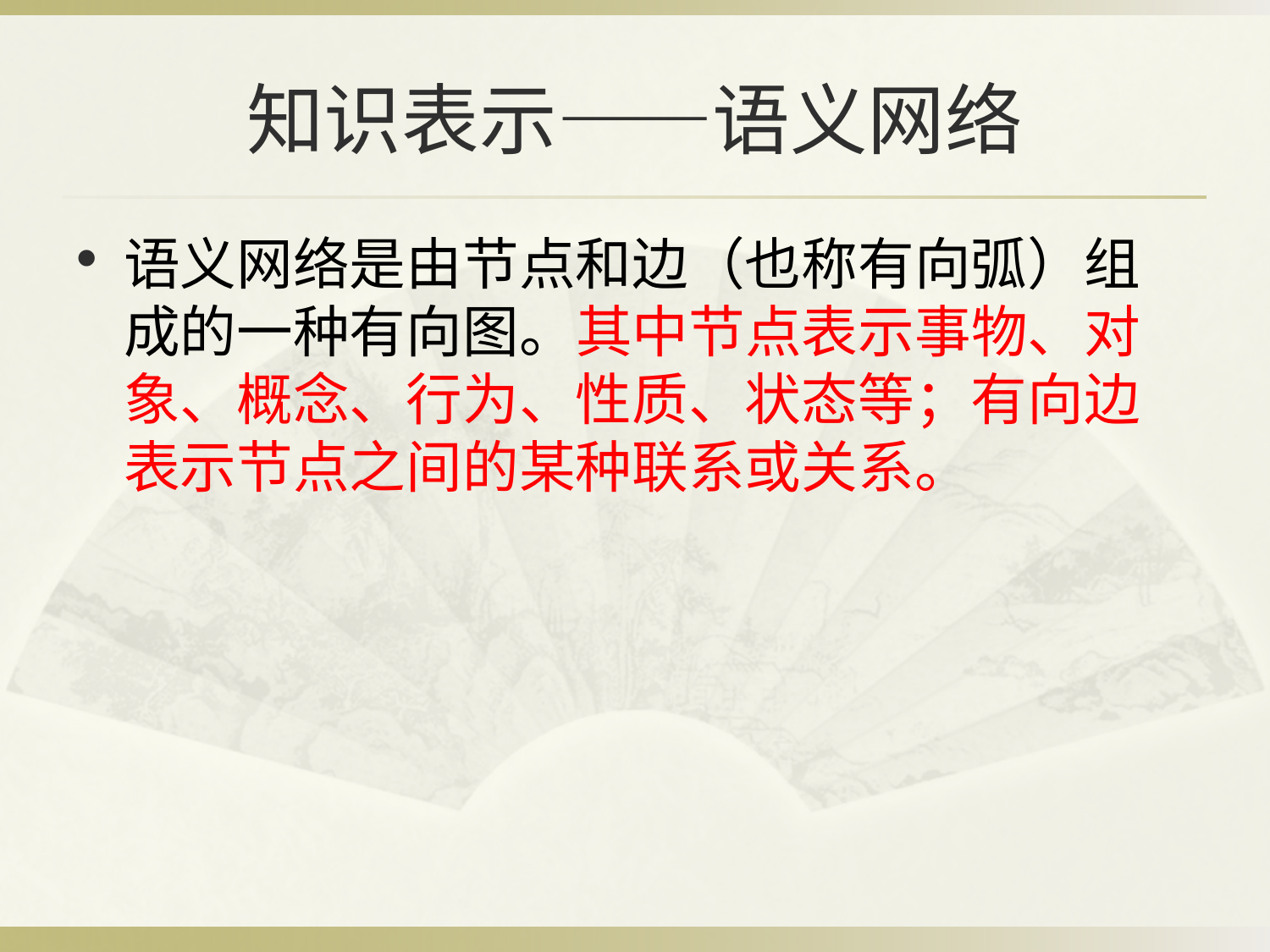

# 知识表示——语义网络
语义网络是由节点和边（也称有向弧）组成的一种有向图。其中节点表示事物、对象、概念、行为、性质、状态等；有向边表示节点之间的某种联系或关系。

27